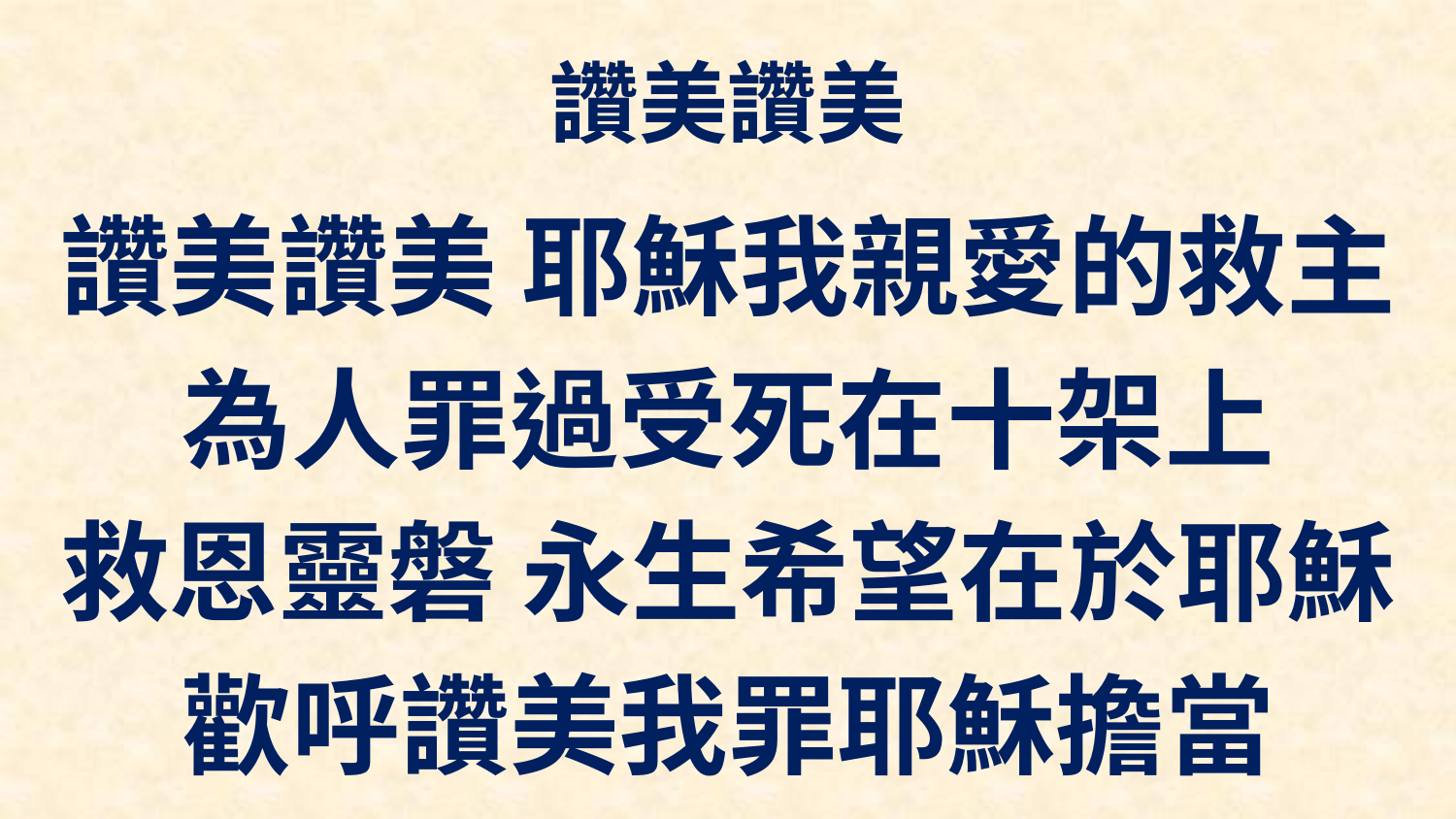

# 讚美讚美
讚美讚美 耶穌我親愛的救主
為人罪過受死在十架上
救恩靈磐 永生希望在於耶穌
歡呼讚美我罪耶穌擔當